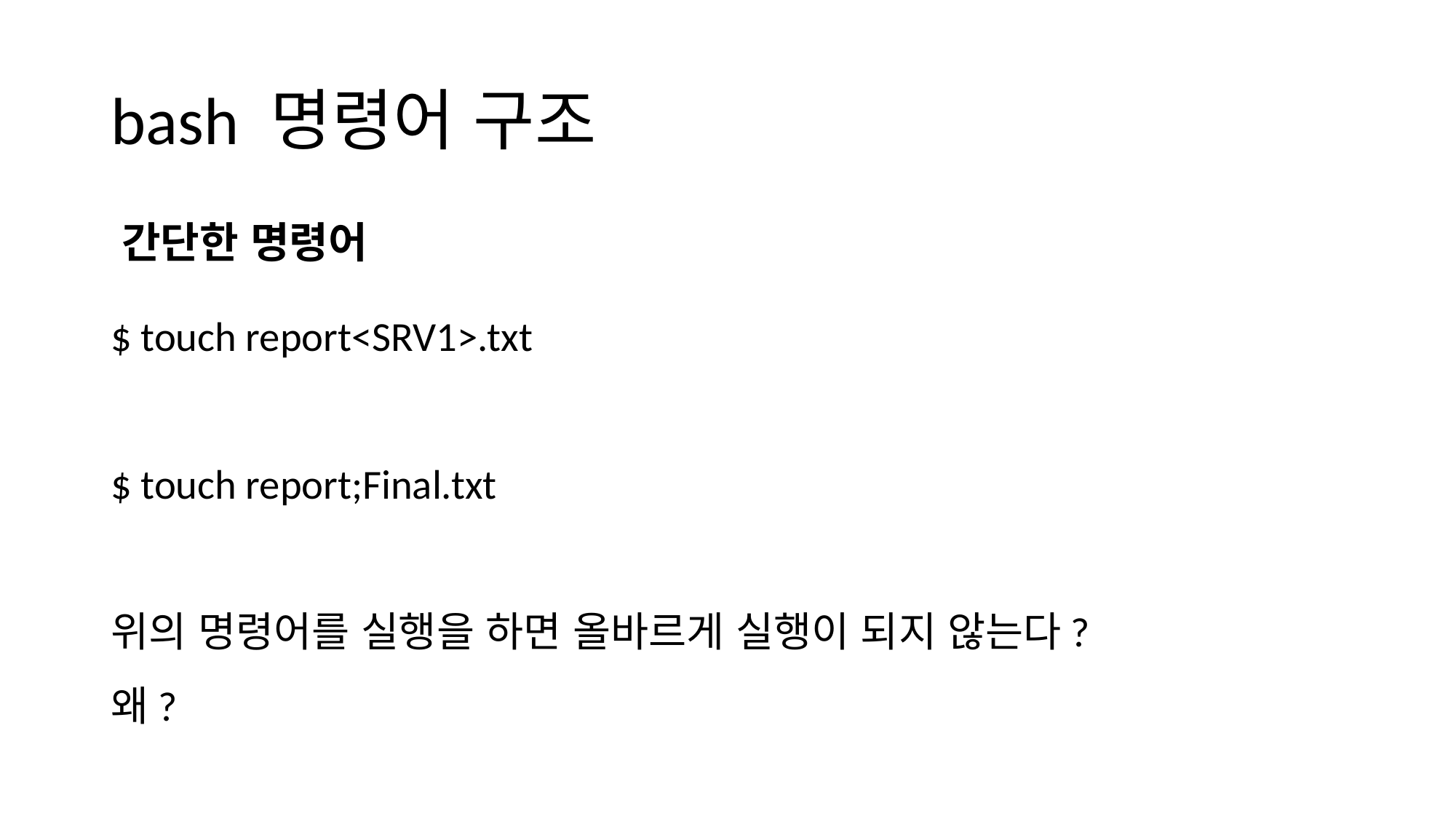

# bash 명령어 구조
간단한 명령어
$ touch report<SRV1>.txt

$ touch report;Final.txt

위의 명령어를 실행을 하면 올바르게 실행이 되지 않는다?
왜?